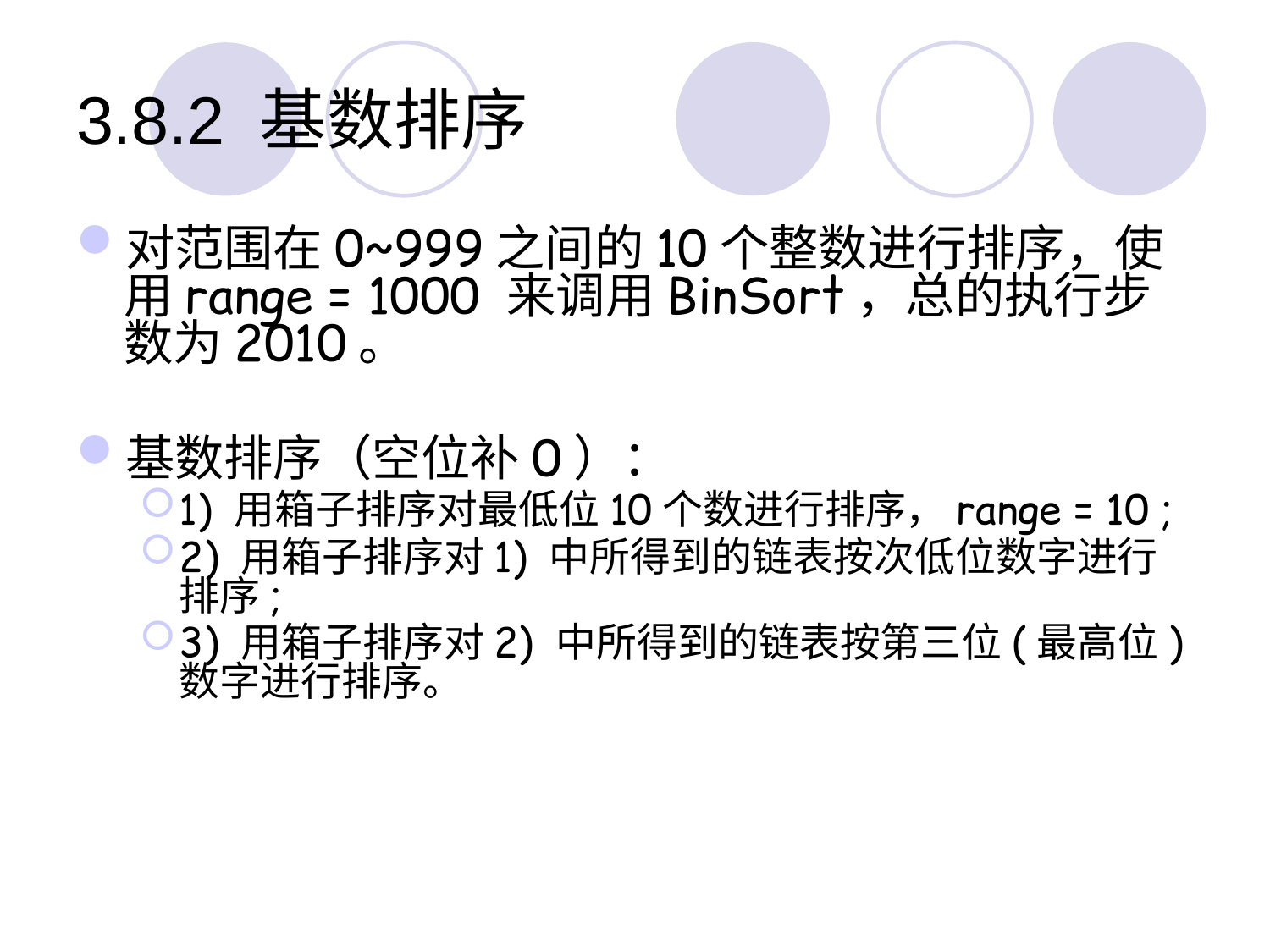

# 3.8.2 基数排序
对范围在0~999之间的10个整数进行排序，使用range = 1000 来调用BinSort，总的执行步数为2010。

基数排序（空位补0）：
1) 用箱子排序对最低位10个数进行排序，range = 10 ;
2) 用箱子排序对1) 中所得到的链表按次低位数字进行排序;
3) 用箱子排序对2) 中所得到的链表按第三位(最高位)数字进行排序。

63